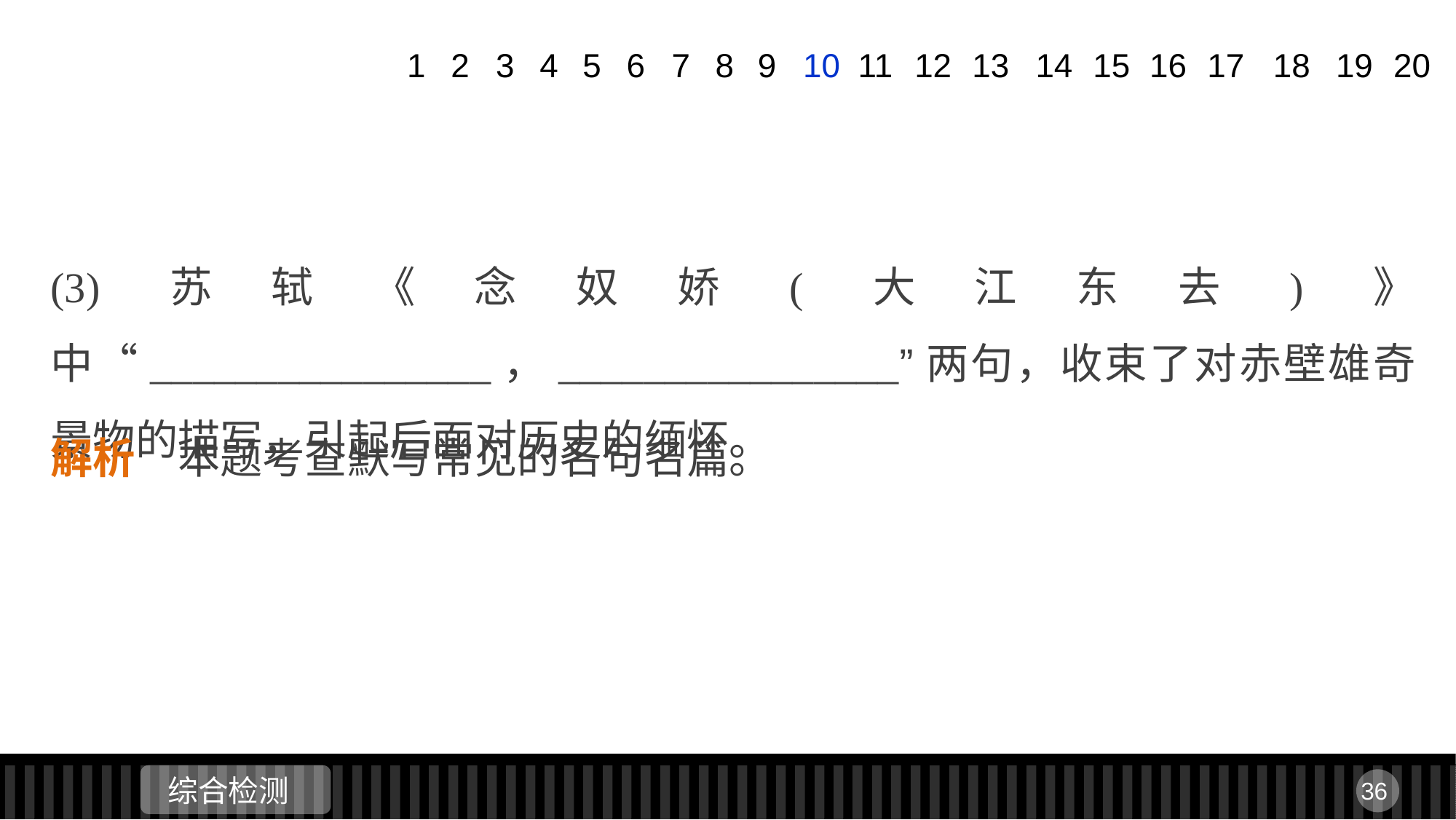

1
2
3
4
5
6
7
8
9
10
11
12
13
14
15
16
17
18
19
20
(3)苏轼《念奴娇(大江东去)》中“________________，________________”两句，收束了对赤壁雄奇景物的描写，引起后面对历史的缅怀。
解析　本题考查默写常见的名句名篇。